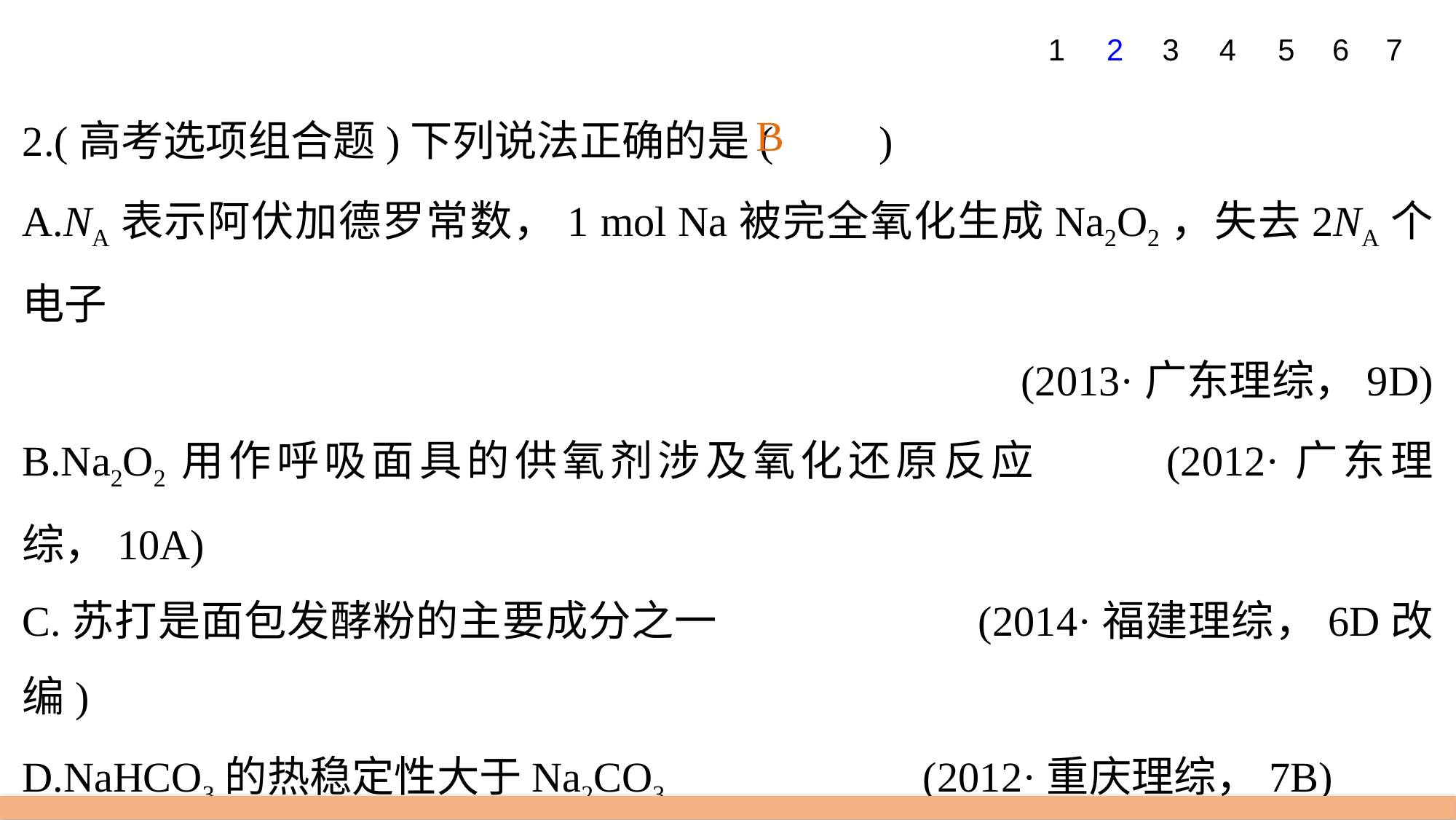

1
2
3
4
5
6
7
2.(高考选项组合题)下列说法正确的是(　　)
A.NA表示阿伏加德罗常数，1 mol Na被完全氧化生成Na2O2，失去2NA个电子
(2013·广东理综，9D)
B.Na2O2用作呼吸面具的供氧剂涉及氧化还原反应        (2012·广东理综，10A)
C.苏打是面包发酵粉的主要成分之一		      (2014·福建理综，6D改编)
D.NaHCO3的热稳定性大于Na2CO3		                      (2012·重庆理综，7B)
解析　A项，Na2O2中钠的化合价为＋1,1 mol Na只能失去1 mol e－，错；
C项，小苏打是面包发酵粉的主要成分之一，错；
D项，NaHCO3不稳定，受热易分解，错。
B